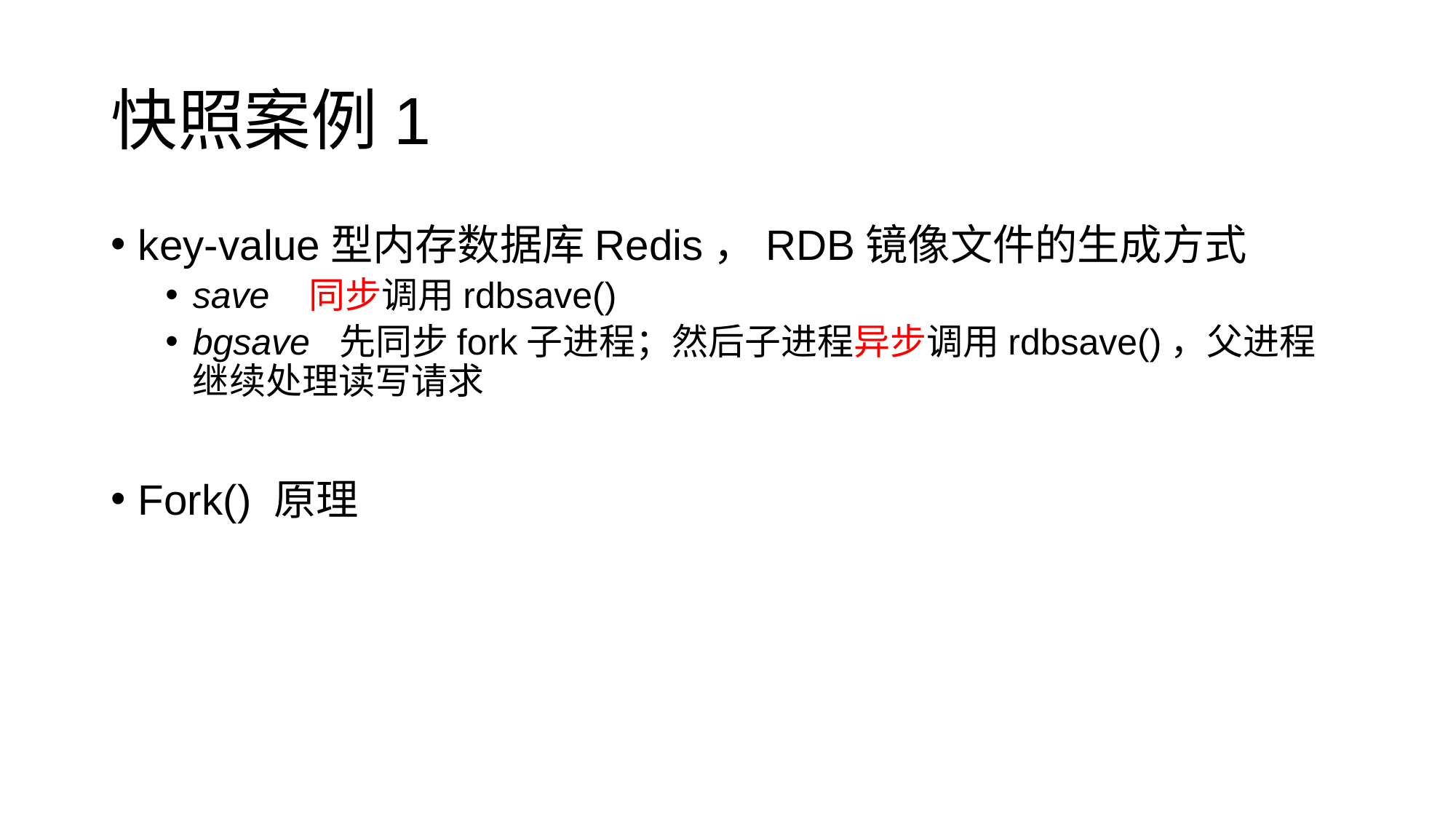

# 快照案例1
key-value型内存数据库Redis，RDB镜像文件的生成方式
save   同步调用rdbsave()
bgsave  先同步fork子进程；然后子进程异步调用rdbsave()，父进程继续处理读写请求

Fork() 原理